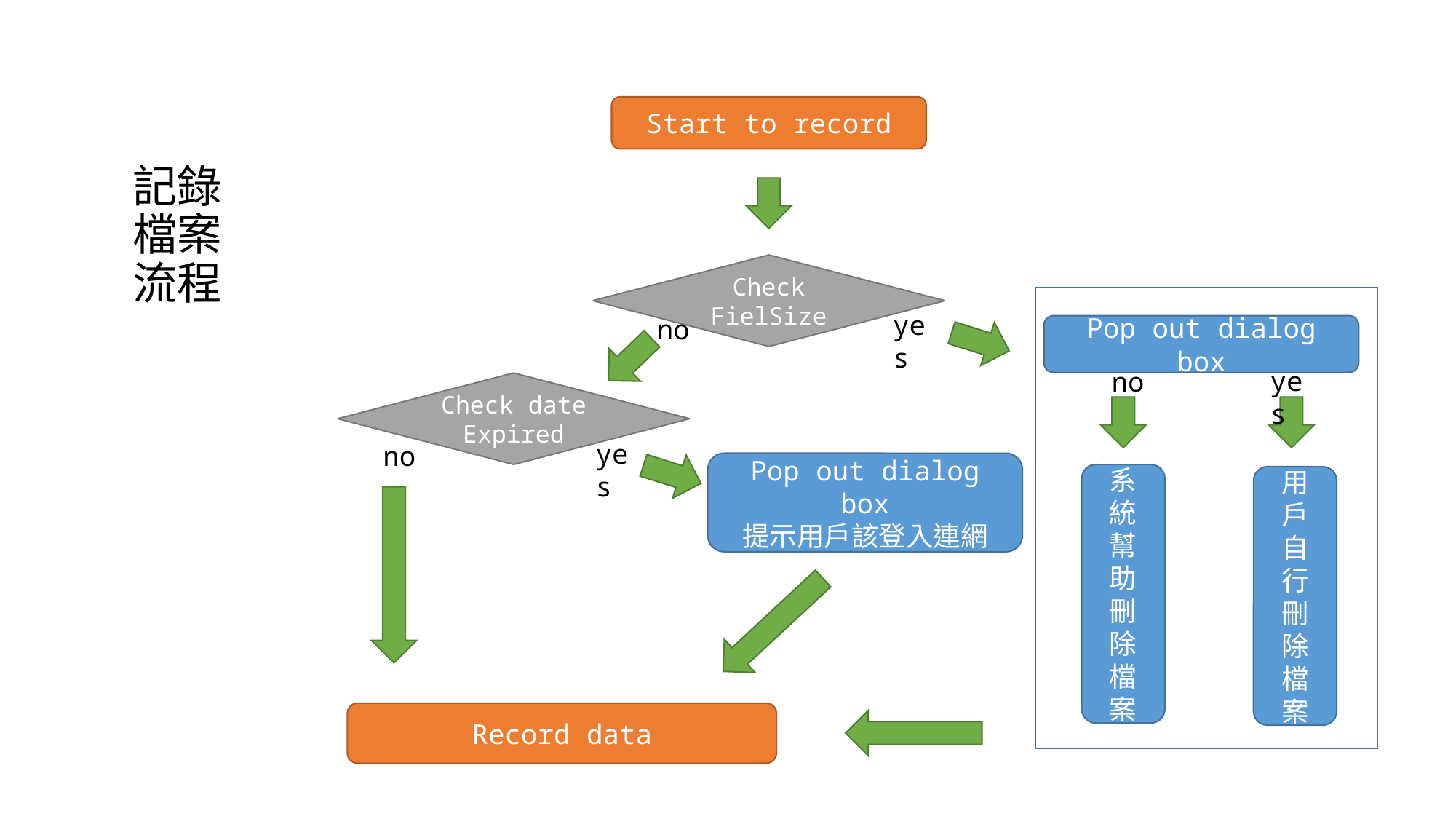

Start to record
# 記錄檔案流程

Check
FielSize

yes
no

Pop out dialog box

yes
no
Check date Expired

yes
no

Pop out dialog box
提示用戶該登入連網
系統幫助刪除檔案
用戶自行刪除檔案

Record data